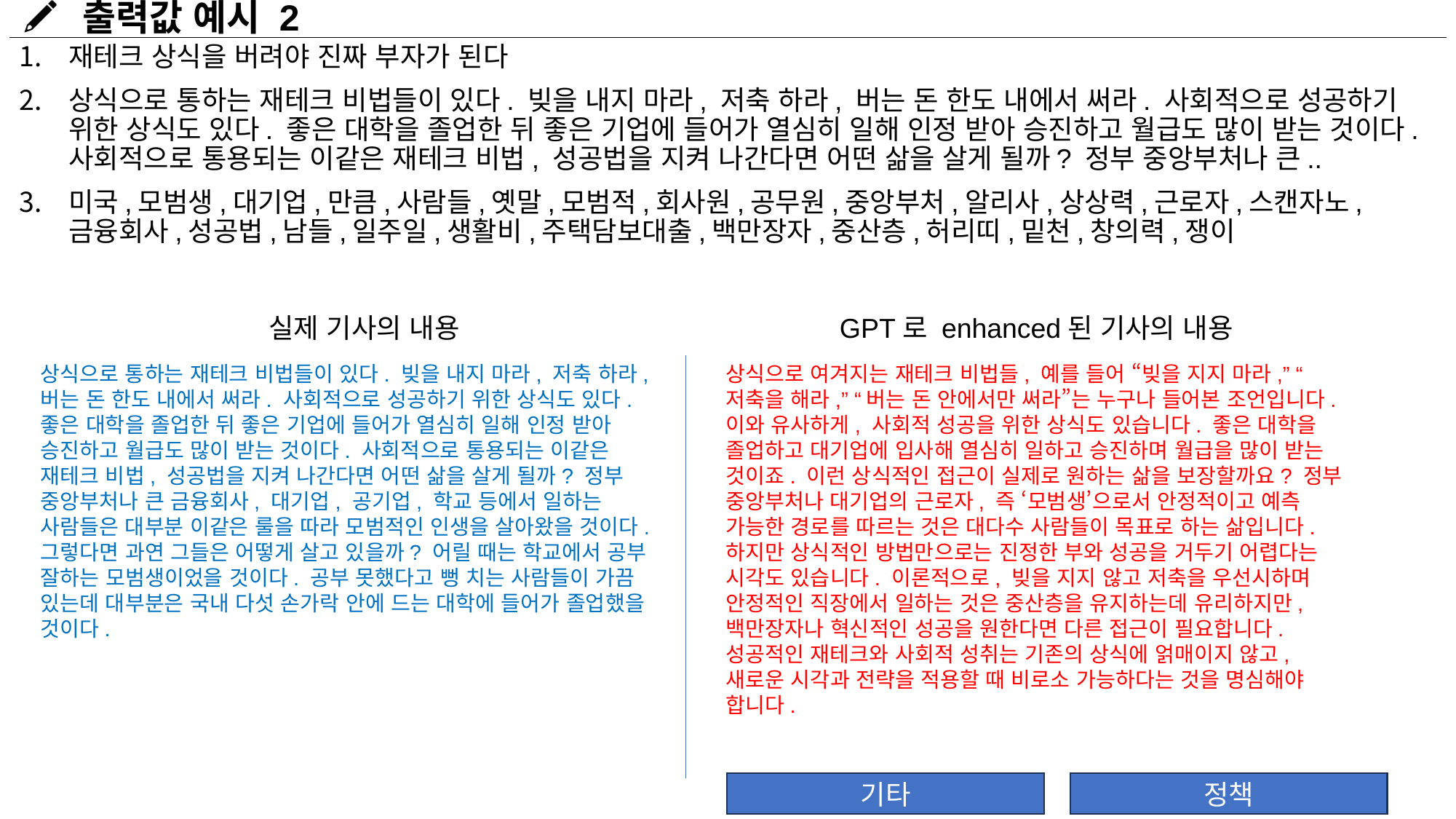

# 출력값 예시 2
재테크 상식을 버려야 진짜 부자가 된다
상식으로 통하는 재테크 비법들이 있다. 빚을 내지 마라, 저축 하라, 버는 돈 한도 내에서 써라. 사회적으로 성공하기 위한 상식도 있다. 좋은 대학을 졸업한 뒤 좋은 기업에 들어가 열심히 일해 인정 받아 승진하고 월급도 많이 받는 것이다. 사회적으로 통용되는 이같은 재테크 비법, 성공법을 지켜 나간다면 어떤 삶을 살게 될까? 정부 중앙부처나 큰..
미국,모범생,대기업,만큼,사람들,옛말,모범적,회사원,공무원,중앙부처,알리사,상상력,근로자,스캔자노,금융회사,성공법,남들,일주일,생활비,주택담보대출,백만장자,중산층,허리띠,밑천,창의력,쟁이
실제 기사의 내용
GPT로 enhanced된 기사의 내용
상식으로 통하는 재테크 비법들이 있다. 빚을 내지 마라, 저축 하라, 버는 돈 한도 내에서 써라. 사회적으로 성공하기 위한 상식도 있다. 좋은 대학을 졸업한 뒤 좋은 기업에 들어가 열심히 일해 인정 받아 승진하고 월급도 많이 받는 것이다. 사회적으로 통용되는 이같은 재테크 비법, 성공법을 지켜 나간다면 어떤 삶을 살게 될까? 정부 중앙부처나 큰 금융회사, 대기업, 공기업, 학교 등에서 일하는 사람들은 대부분 이같은 룰을 따라 모범적인 인생을 살아왔을 것이다. 그렇다면 과연 그들은 어떻게 살고 있을까? 어릴 때는 학교에서 공부 잘하는 모범생이었을 것이다. 공부 못했다고 뻥 치는 사람들이 가끔 있는데 대부분은 국내 다섯 손가락 안에 드는 대학에 들어가 졸업했을 것이다.
상식으로 여겨지는 재테크 비법들, 예를 들어 “빚을 지지 마라,” “저축을 해라,” “버는 돈 안에서만 써라”는 누구나 들어본 조언입니다. 이와 유사하게, 사회적 성공을 위한 상식도 있습니다. 좋은 대학을 졸업하고 대기업에 입사해 열심히 일하고 승진하며 월급을 많이 받는 것이죠. 이런 상식적인 접근이 실제로 원하는 삶을 보장할까요? 정부 중앙부처나 대기업의 근로자, 즉 ‘모범생’으로서 안정적이고 예측 가능한 경로를 따르는 것은 대다수 사람들이 목표로 하는 삶입니다. 하지만 상식적인 방법만으로는 진정한 부와 성공을 거두기 어렵다는 시각도 있습니다. 이론적으로, 빚을 지지 않고 저축을 우선시하며 안정적인 직장에서 일하는 것은 중산층을 유지하는데 유리하지만, 백만장자나 혁신적인 성공을 원한다면 다른 접근이 필요합니다. 성공적인 재테크와 사회적 성취는 기존의 상식에 얽매이지 않고, 새로운 시각과 전략을 적용할 때 비로소 가능하다는 것을 명심해야 합니다.
기타
정책